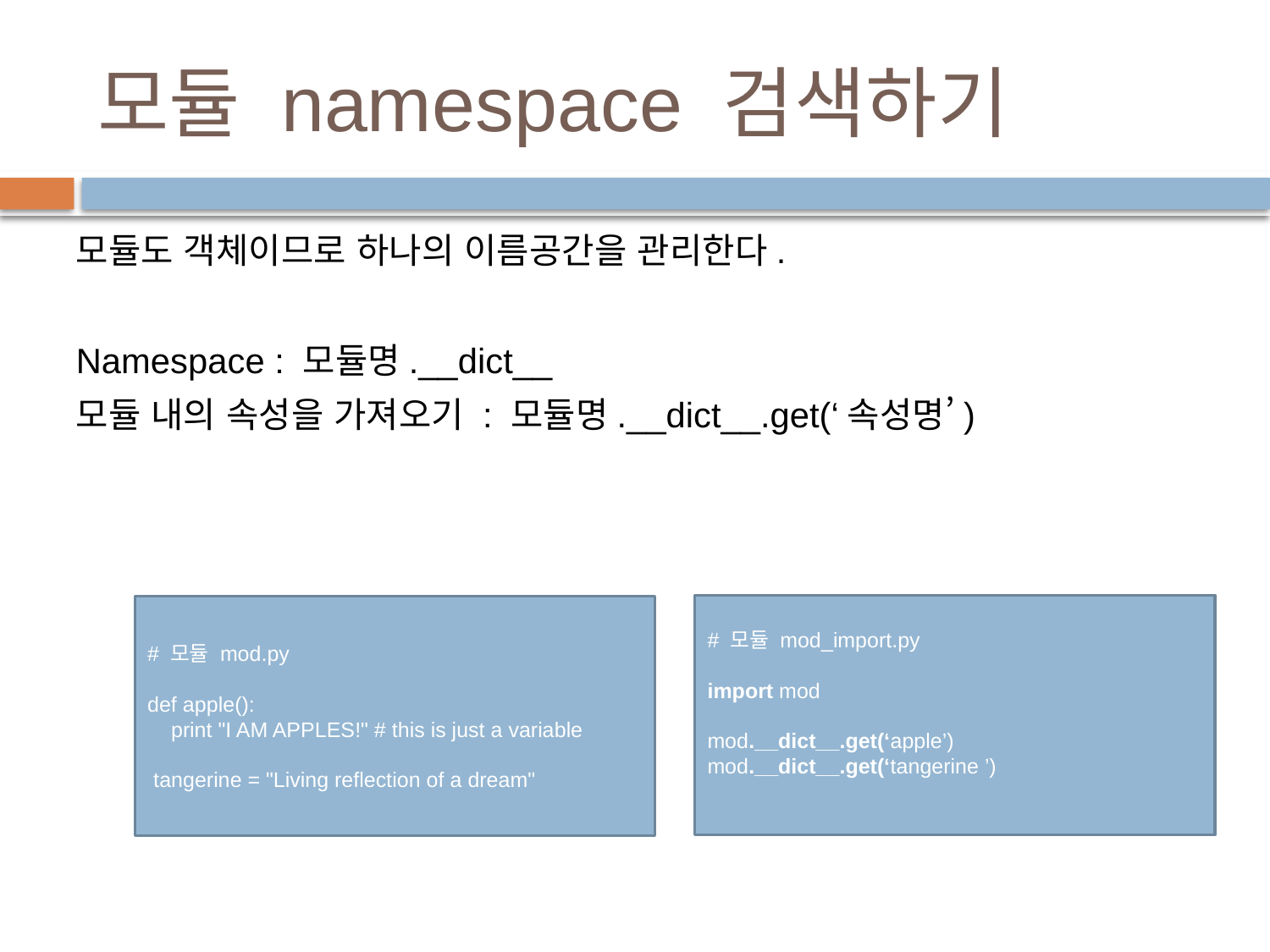

# 모듈 namespace 검색하기
모듈도 객체이므로 하나의 이름공간을 관리한다.

Namespace : 모듈명.__dict__
모듈 내의 속성을 가져오기 : 모듈명.__dict__.get(‘속성명’)

# 모듈 mod_import.py

import mod

mod.__dict__.get(‘apple’)
mod.__dict__.get(‘tangerine ’)

# 모듈 mod.py

def apple():
    print "I AM APPLES!" # this is just a variable

 tangerine = "Living reflection of a dream"